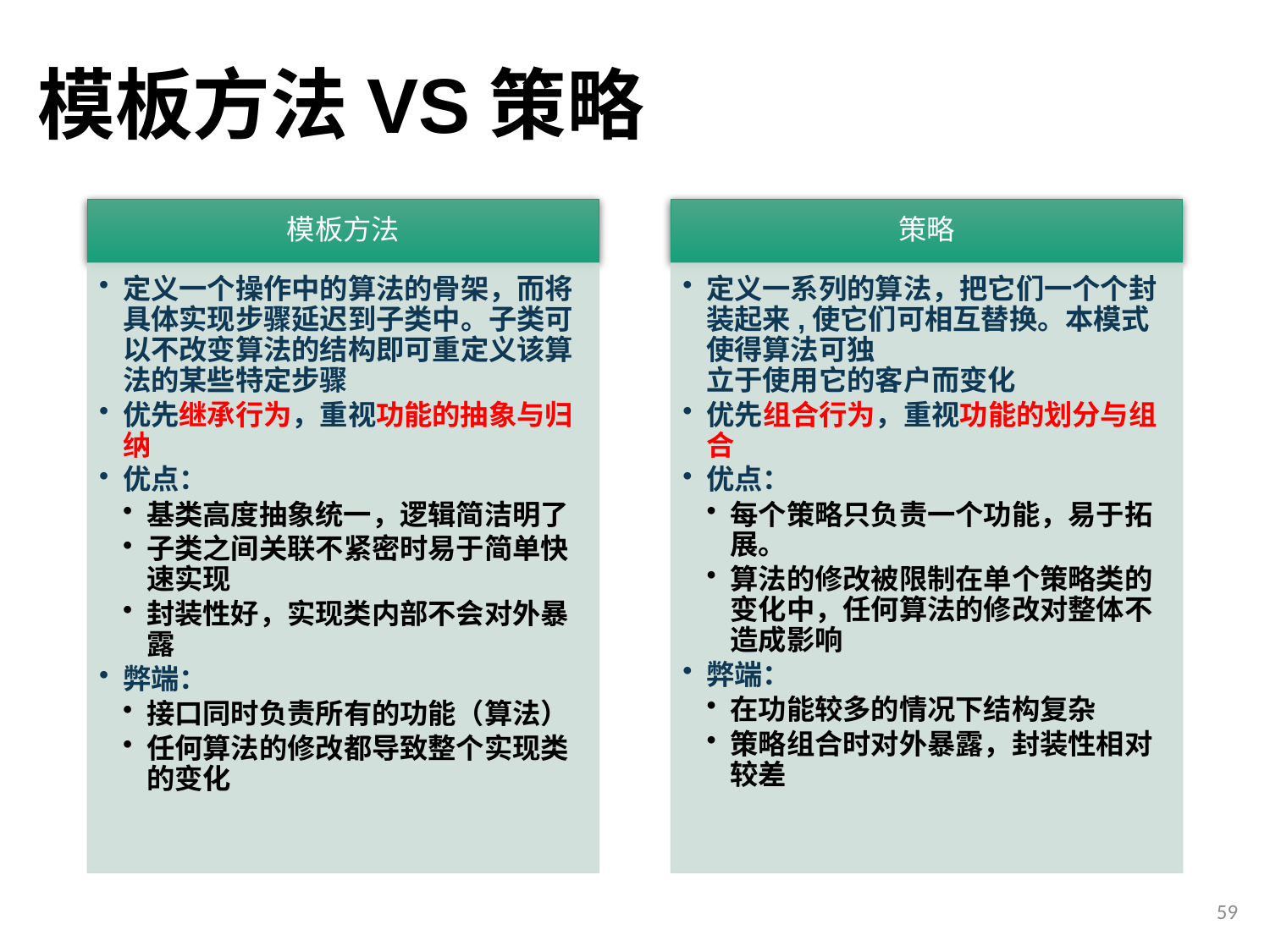

# 模板方法VS策略
模板方法
定义一个操作中的算法的骨架，而将具体实现步骤延迟到子类中。子类可以不改变算法的结构即可重定义该算法的某些特定步骤
优先继承行为，重视功能的抽象与归纳
优点：
基类高度抽象统一，逻辑简洁明了
子类之间关联不紧密时易于简单快速实现
封装性好，实现类内部不会对外暴露
弊端：
接口同时负责所有的功能（算法）
任何算法的修改都导致整个实现类的变化
策略
定义一系列的算法，把它们一个个封装起来,使它们可相互替换。本模式使得算法可独
立于使用它的客户而变化
优先组合行为，重视功能的划分与组合
优点：
每个策略只负责一个功能，易于拓展。
算法的修改被限制在单个策略类的变化中，任何算法的修改对整体不造成影响
弊端：
在功能较多的情况下结构复杂
策略组合时对外暴露，封装性相对较差
59